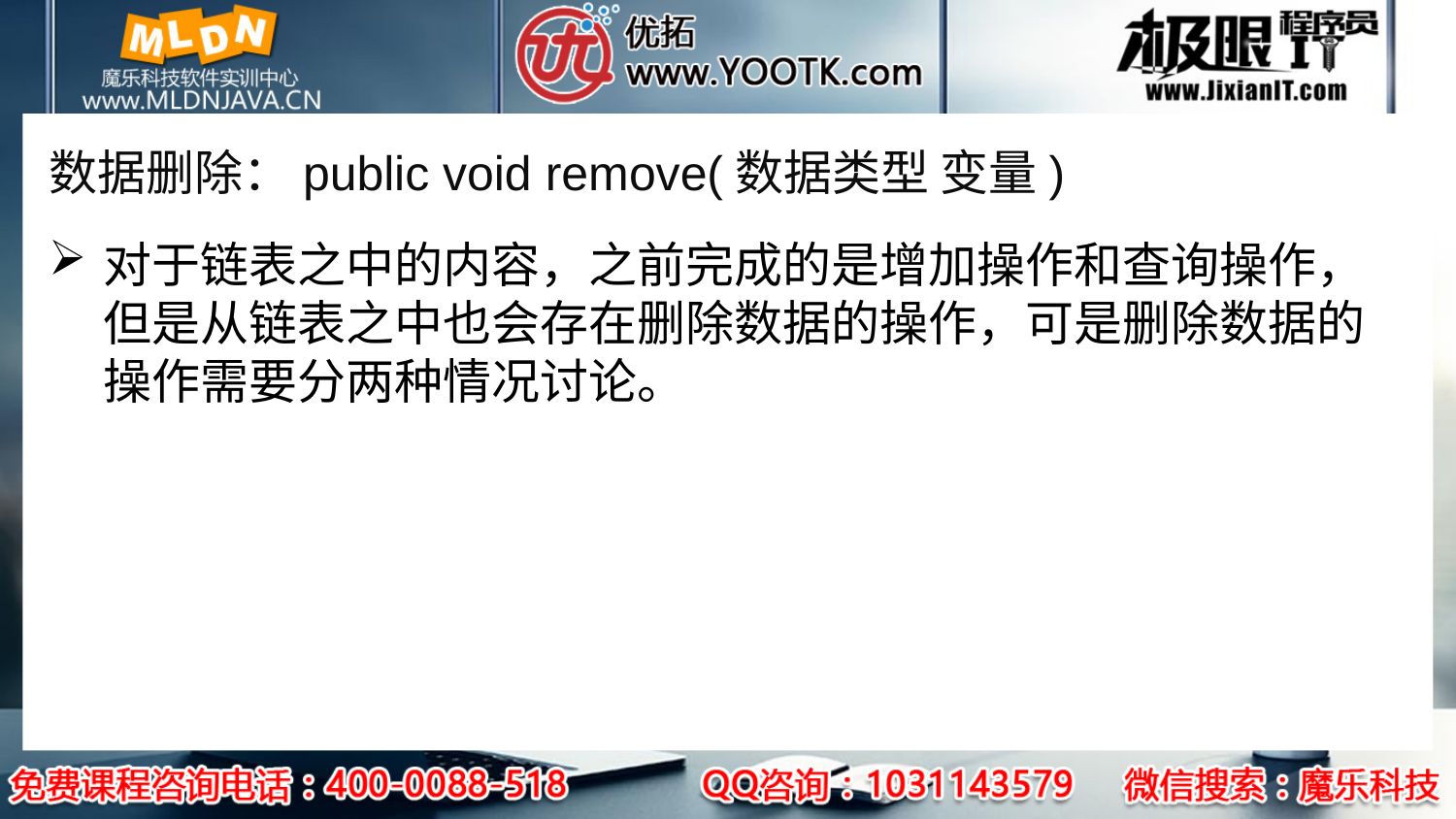

# 数据删除：public void remove(数据类型 变量)
对于链表之中的内容，之前完成的是增加操作和查询操作，但是从链表之中也会存在删除数据的操作，可是删除数据的操作需要分两种情况讨论。